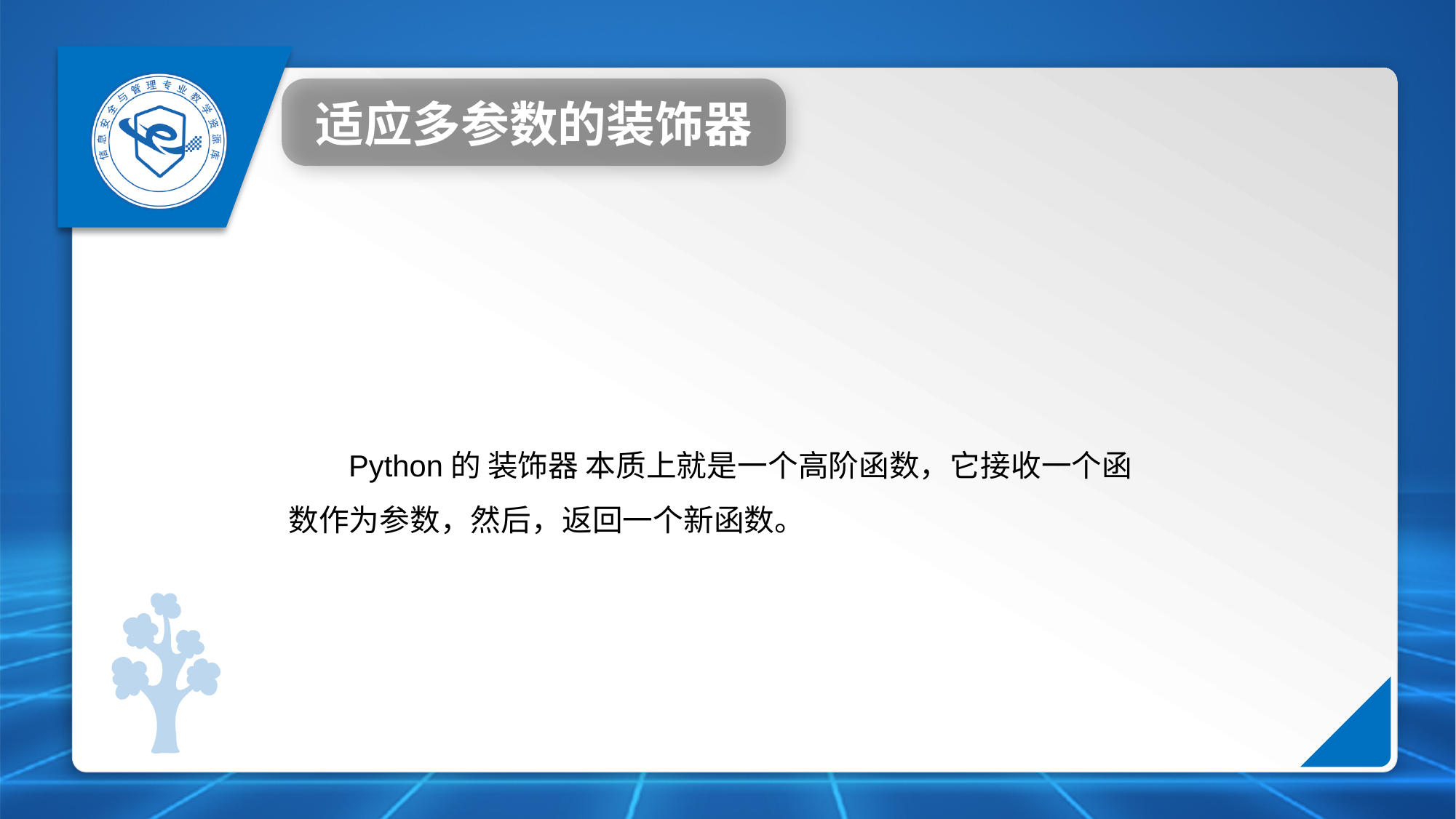

适应多参数的装饰器
Python的 装饰器 本质上就是一个高阶函数，它接收一个函数作为参数，然后，返回一个新函数。